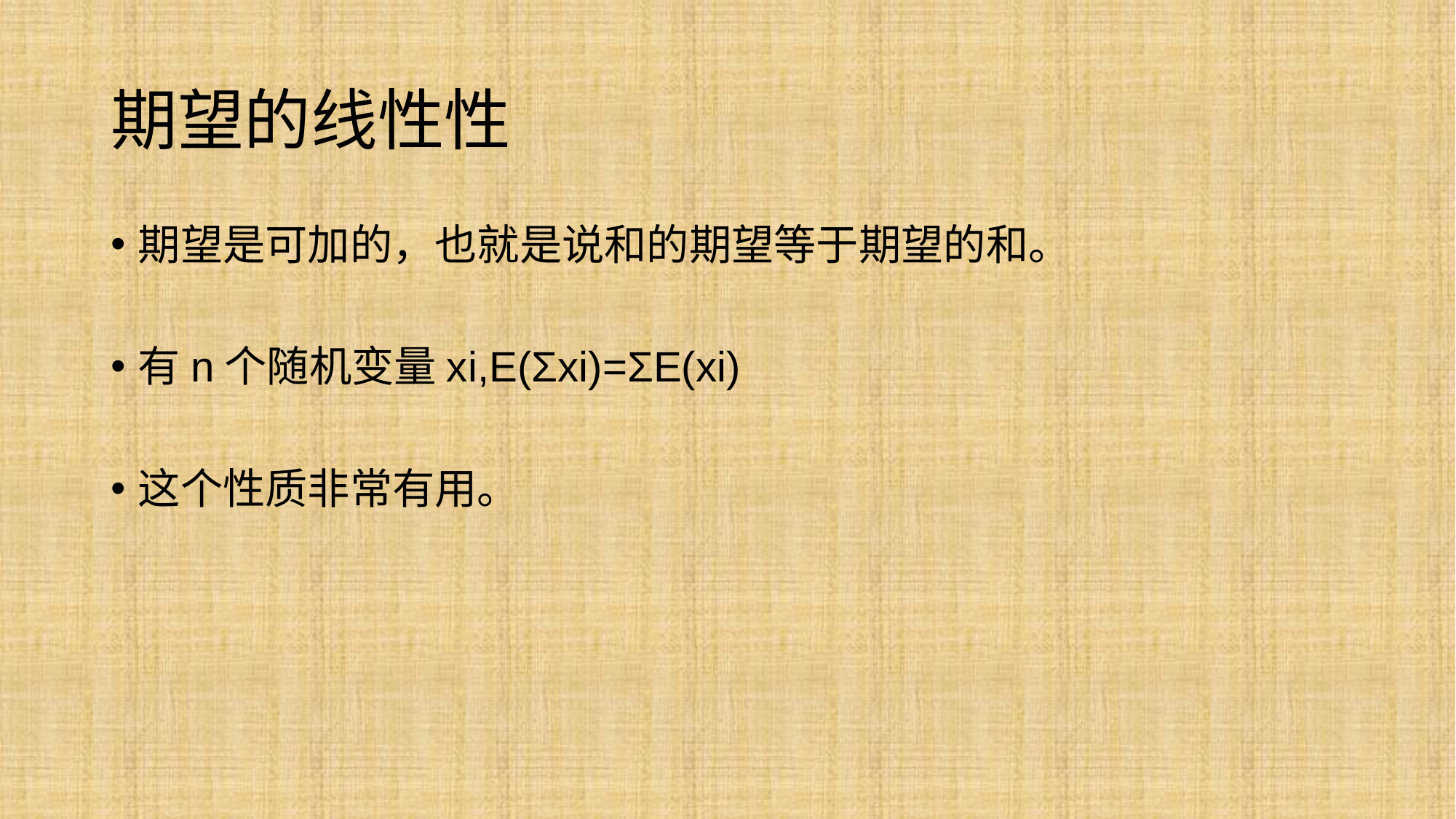

# 期望的线性性
期望是可加的，也就是说和的期望等于期望的和。

有n个随机变量xi,E(Σxi)=ΣE(xi)

这个性质非常有用。